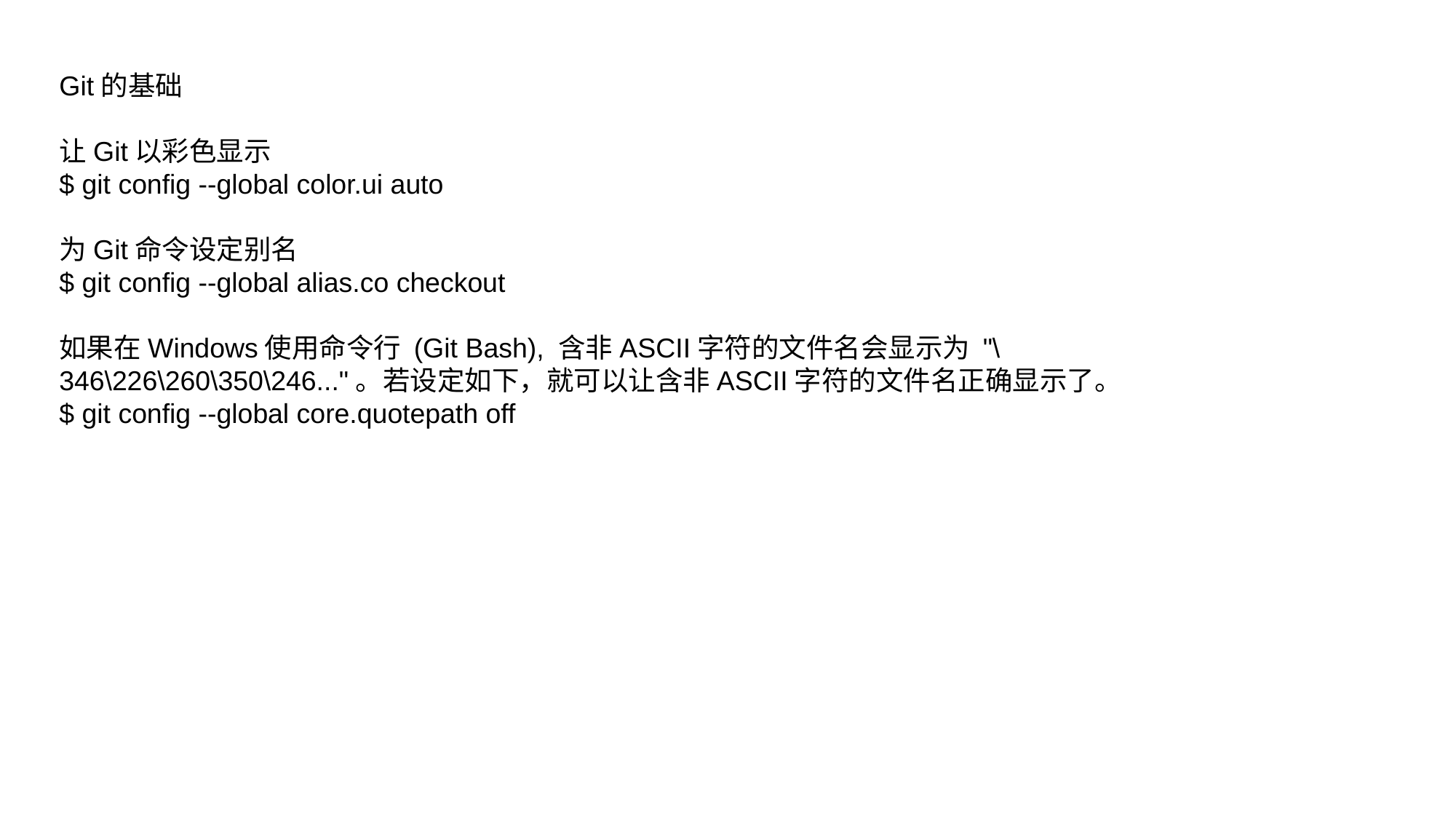

Git的基础

让Git以彩色显示
$ git config --global color.ui auto

为Git命令设定别名
$ git config --global alias.co checkout

如果在Windows使用命令行 (Git Bash), 含非ASCII字符的文件名会显示为 "\346\226\260\350\246..."。若设定如下，就可以让含非ASCII字符的文件名正确显示了。
$ git config --global core.quotepath off